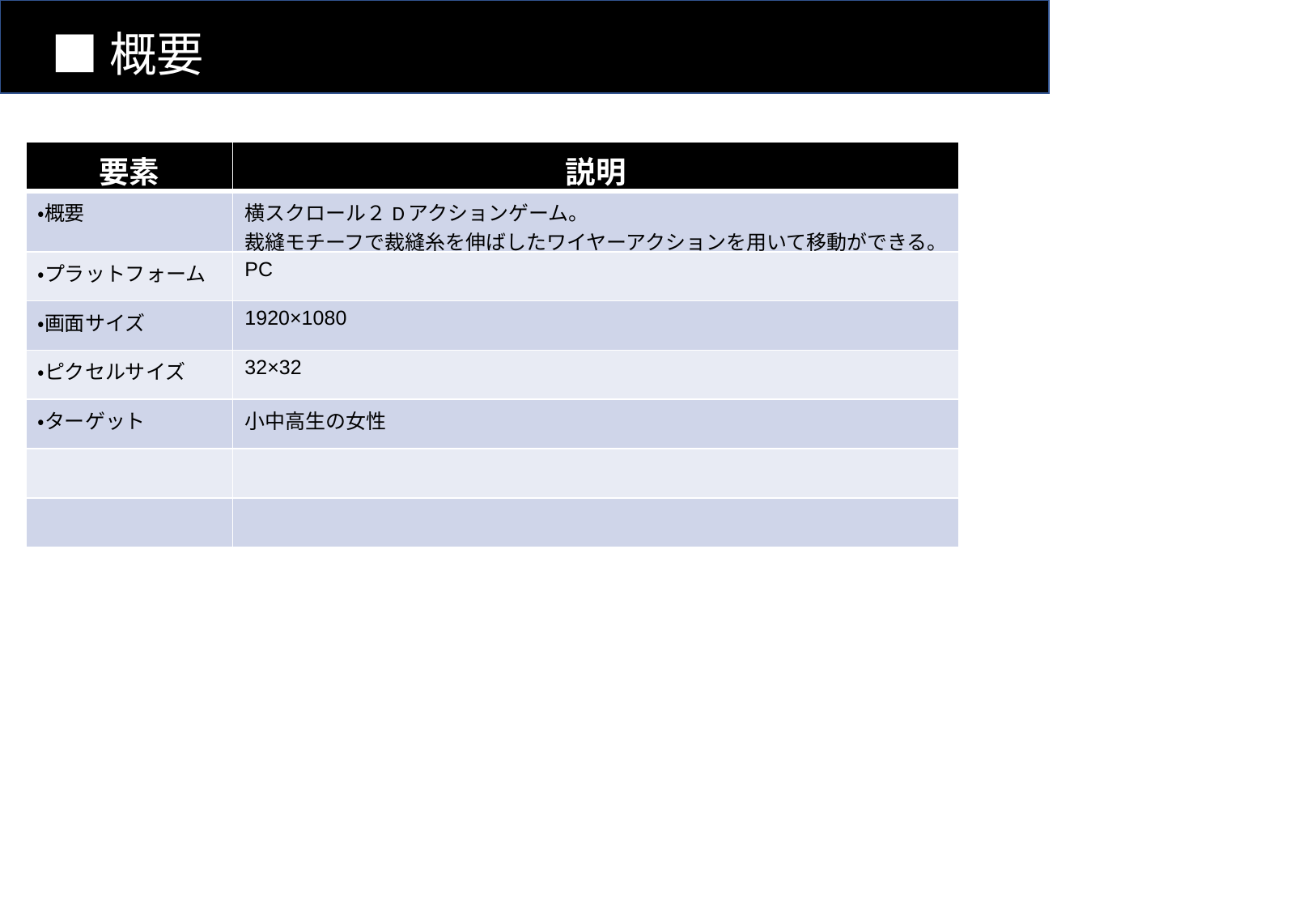

■概要
| 要素 | 説明 |
| --- | --- |
| ・概要 | 横スクロール２Dアクションゲーム。 裁縫モチーフで裁縫糸を伸ばしたワイヤーアクションを用いて移動ができる。 |
| ・プラットフォーム | PC |
| ・画面サイズ | 1920×1080 |
| ・ピクセルサイズ | 32×32 |
| ・ターゲット | 小中高生の女性 |
|  |  |
|  |  |